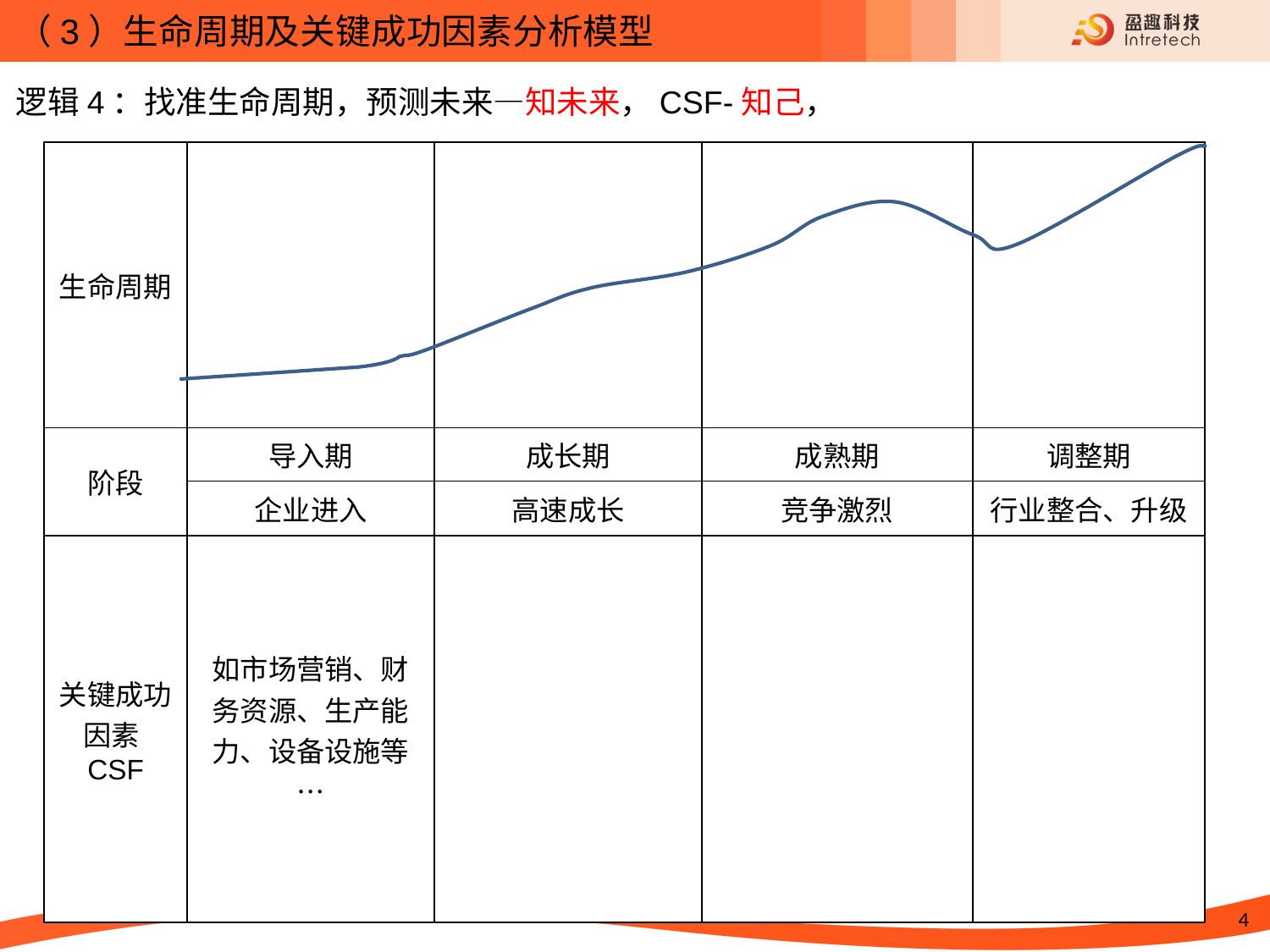

（3）生命周期及关键成功因素分析模型
逻辑4：找准生命周期，预测未来—知未来，CSF-知己，
| 生命周期 |  |  |  |  |
| --- | --- | --- | --- | --- |
| 阶段 | 导入期 | 成长期 | 成熟期 | 调整期 |
|  | 企业进入 | 高速成长 | 竞争激烈 | 行业整合、升级 |
| 关键成功因素CSF | 如市场营销、财务资源、生产能力、设备设施等… |  |  |  |